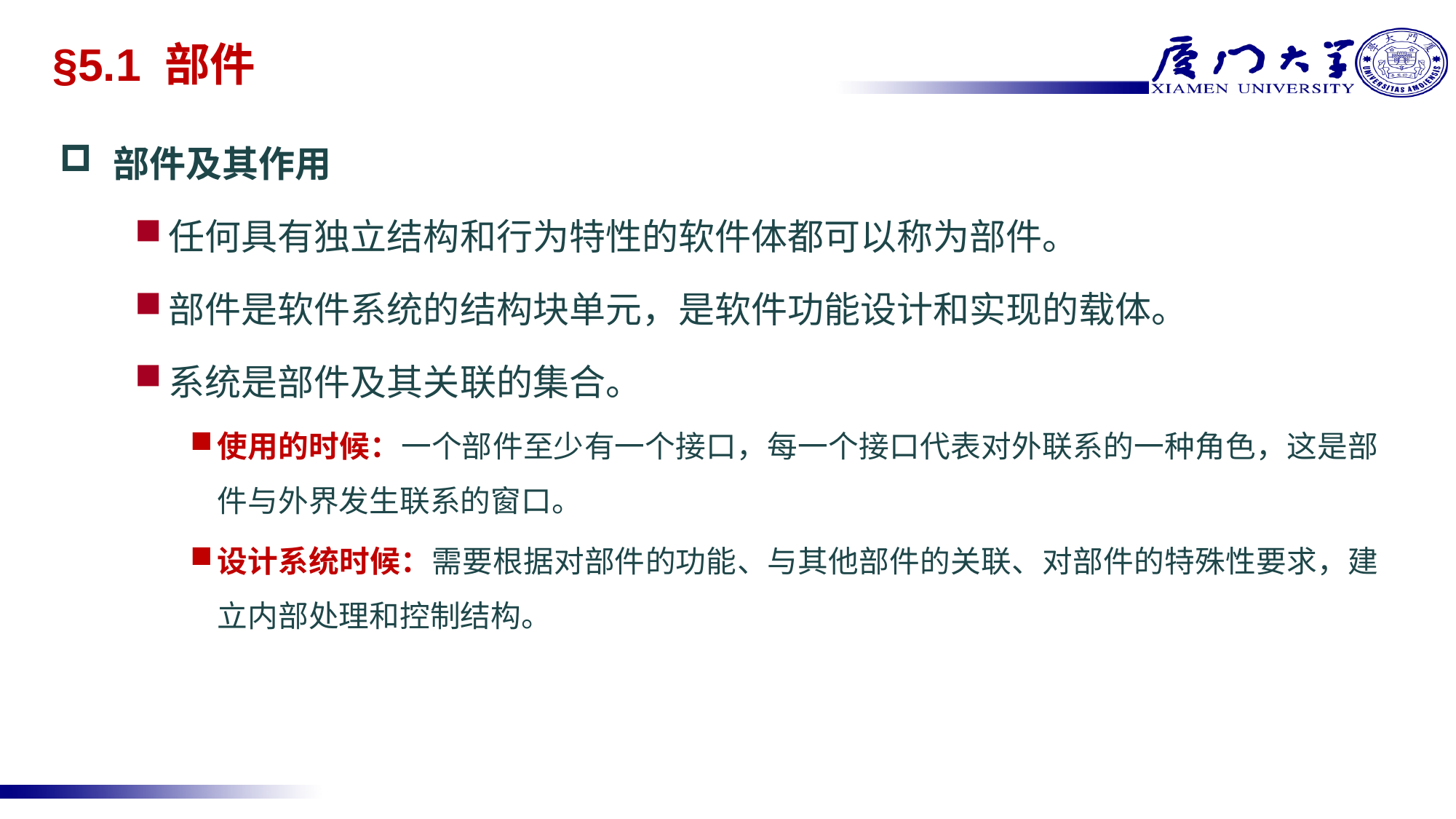

# §5.1 部件
部件及其作用
任何具有独立结构和行为特性的软件体都可以称为部件。
部件是软件系统的结构块单元，是软件功能设计和实现的载体。
系统是部件及其关联的集合。
使用的时候：一个部件至少有一个接口，每一个接口代表对外联系的一种角色，这是部件与外界发生联系的窗口。
设计系统时候：需要根据对部件的功能、与其他部件的关联、对部件的特殊性要求，建立内部处理和控制结构。